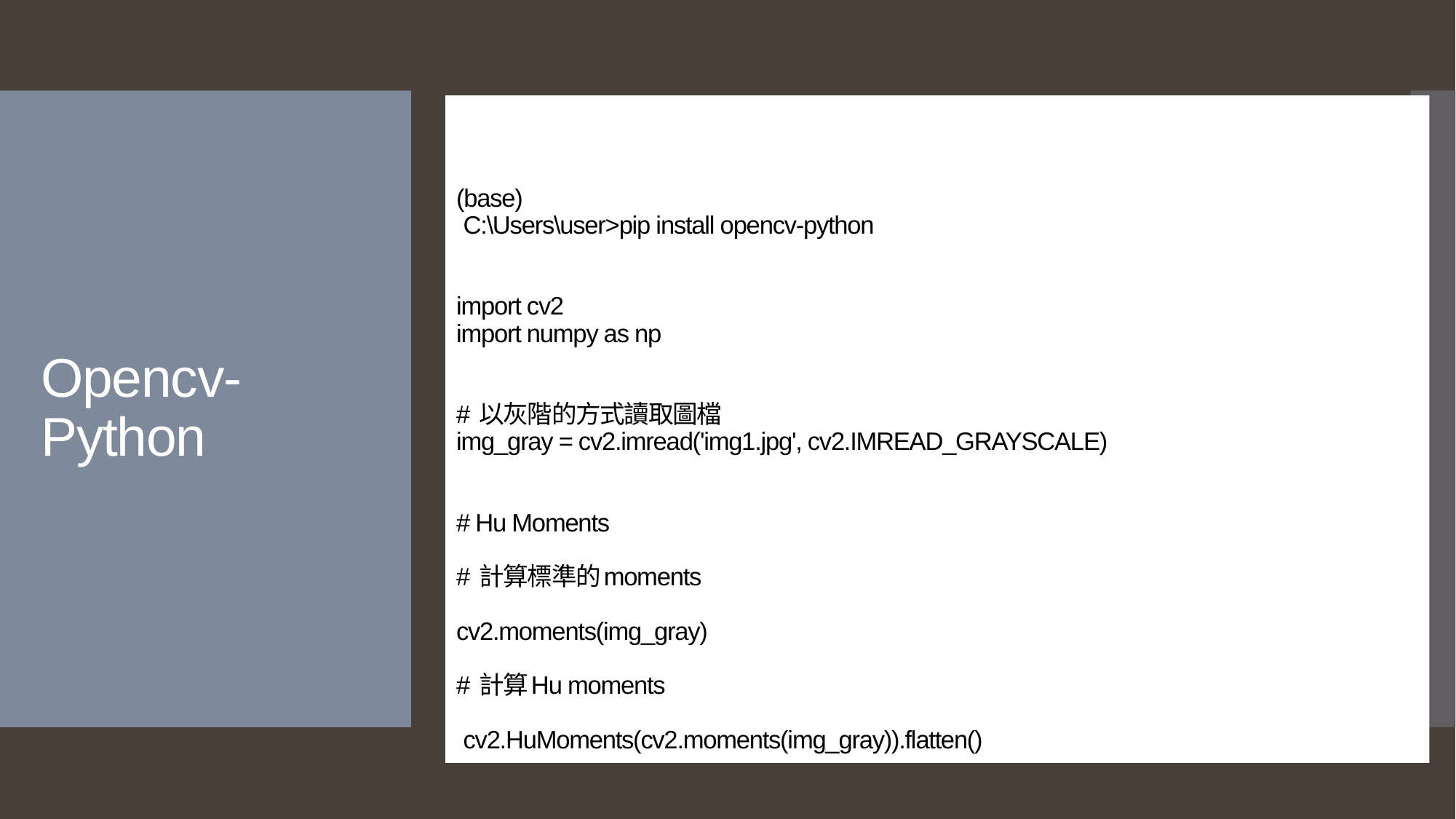

(base)
 C:\Users\user>pip install opencv-python

import cv2
import numpy as np

# 以灰階的方式讀取圖檔
img_gray = cv2.imread('img1.jpg', cv2.IMREAD_GRAYSCALE)

# Hu Moments

# 計算標準的moments

cv2.moments(img_gray)

# 計算Hu moments

 cv2.HuMoments(cv2.moments(img_gray)).flatten()

# Opencv-Python